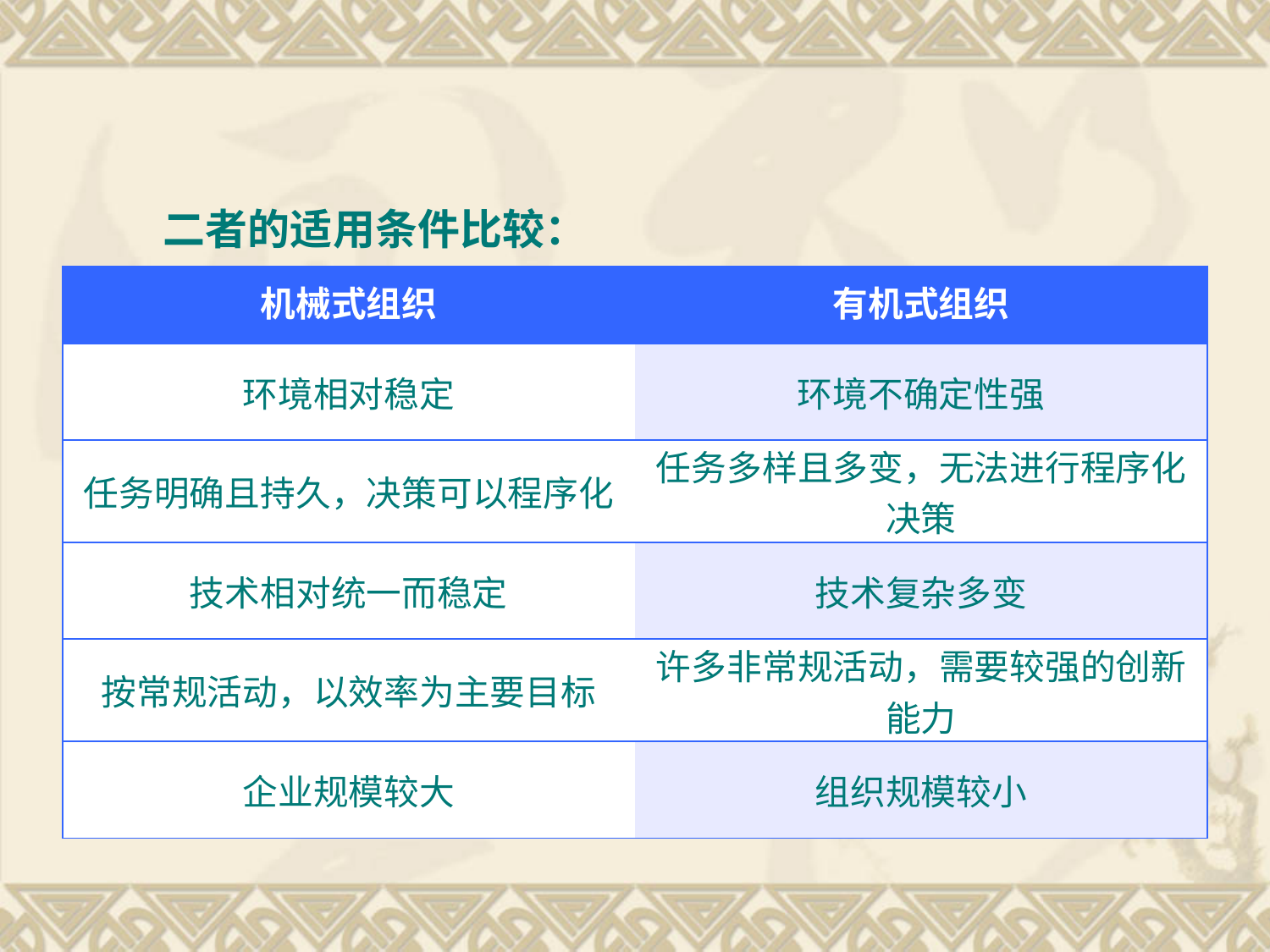

二者的适用条件比较：
| 机械式组织 | 有机式组织 |
| --- | --- |
| 环境相对稳定 | 环境不确定性强 |
| 任务明确且持久，决策可以程序化 | 任务多样且多变，无法进行程序化决策 |
| 技术相对统一而稳定 | 技术复杂多变 |
| 按常规活动，以效率为主要目标 | 许多非常规活动，需要较强的创新能力 |
| 企业规模较大 | 组织规模较小 |